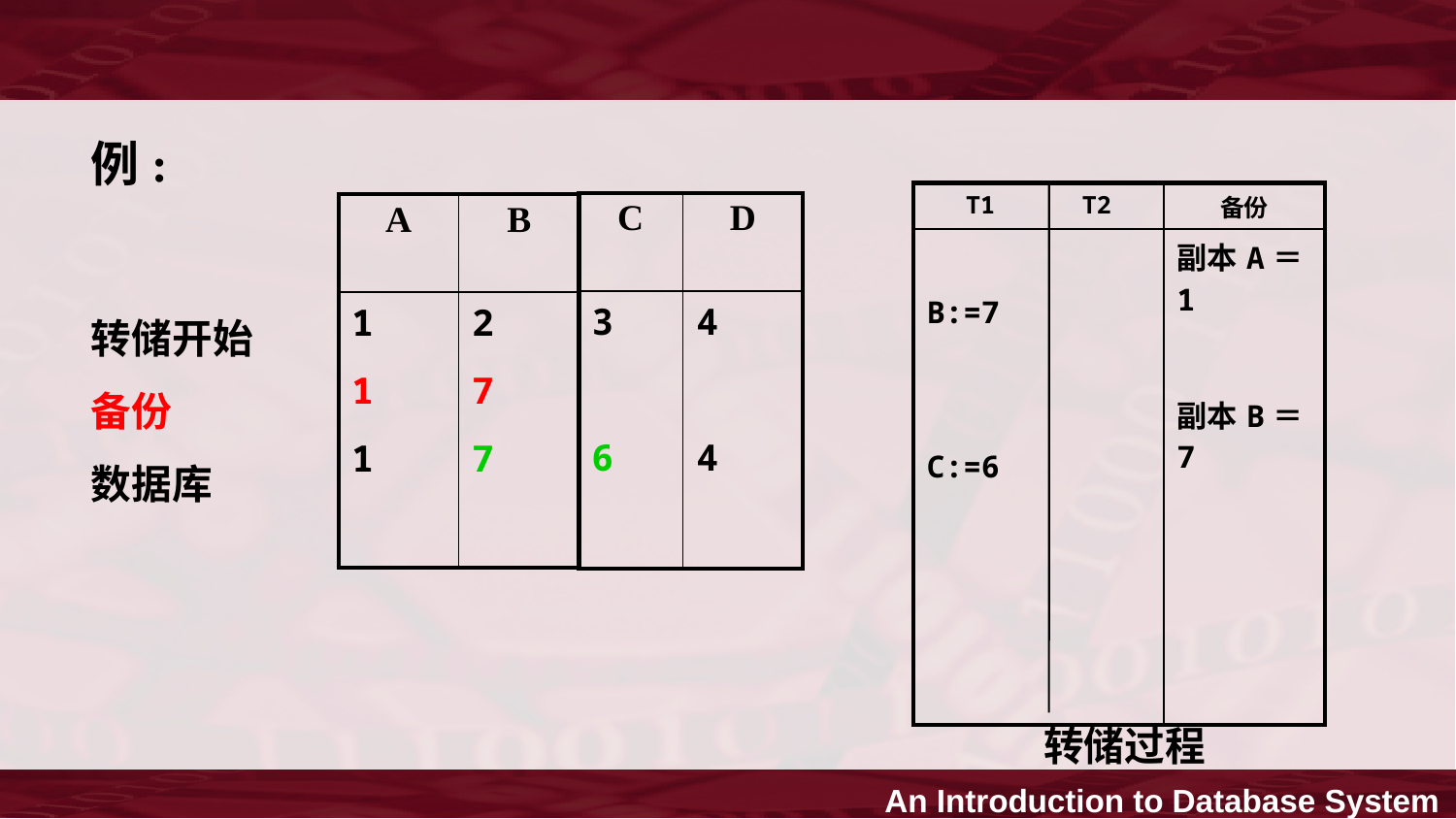

例:

转储开始
备份
数据库
| T1 T2 | 备份 |
| --- | --- |
| B:=7 C:=6 | 副本A＝1 副本B＝7 |

| C | D |
| --- | --- |
| 3 6 | 4 4 |
| A | B |
| --- | --- |
| 1 1 1 | 2 7 7 |

转储过程